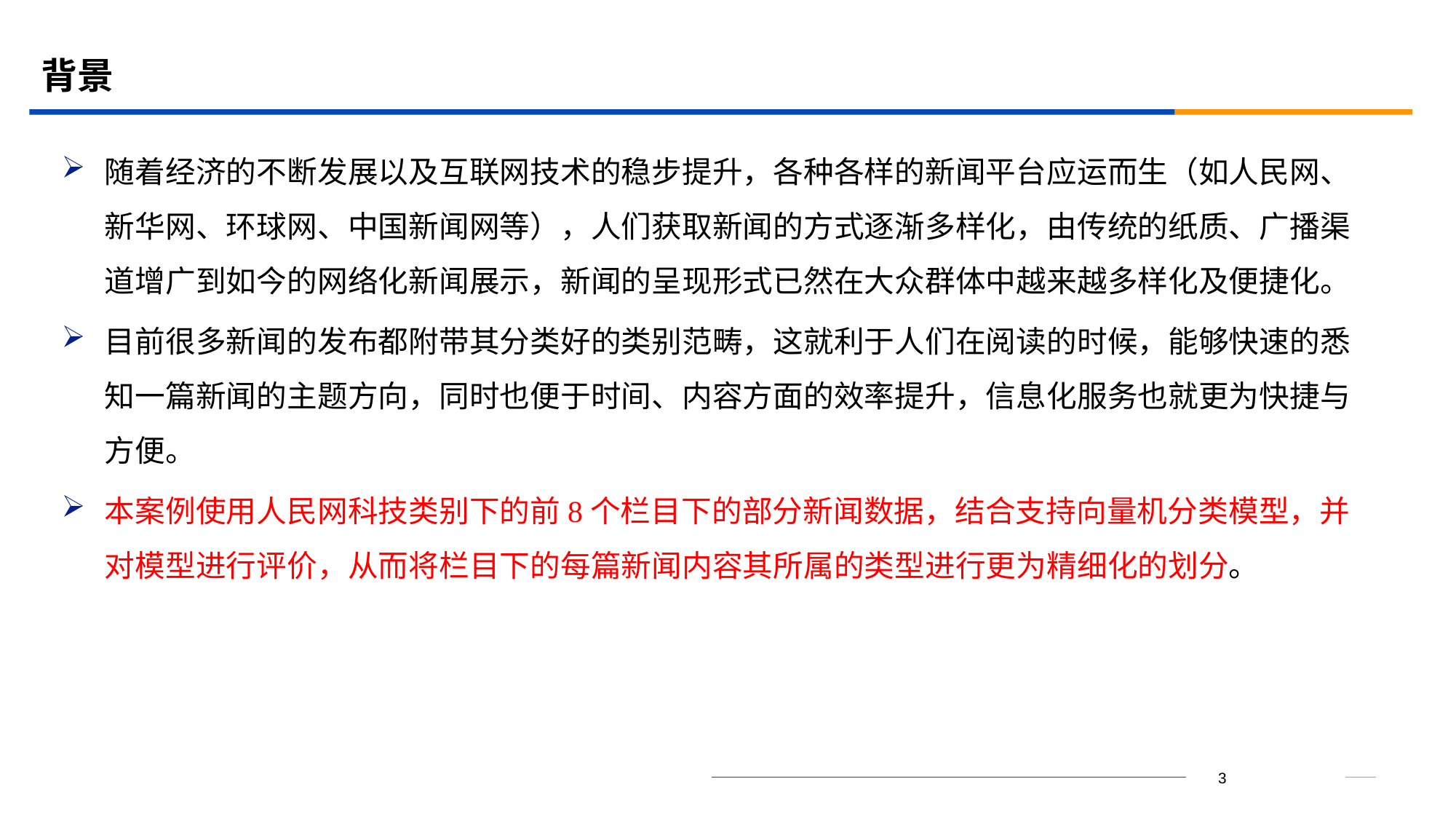

# 背景
随着经济的不断发展以及互联网技术的稳步提升，各种各样的新闻平台应运而生（如人民网、新华网、环球网、中国新闻网等），人们获取新闻的方式逐渐多样化，由传统的纸质、广播渠道增广到如今的网络化新闻展示，新闻的呈现形式已然在大众群体中越来越多样化及便捷化。
目前很多新闻的发布都附带其分类好的类别范畴，这就利于人们在阅读的时候，能够快速的悉知一篇新闻的主题方向，同时也便于时间、内容方面的效率提升，信息化服务也就更为快捷与方便。
本案例使用人民网科技类别下的前8个栏目下的部分新闻数据，结合支持向量机分类模型，并对模型进行评价，从而将栏目下的每篇新闻内容其所属的类型进行更为精细化的划分。